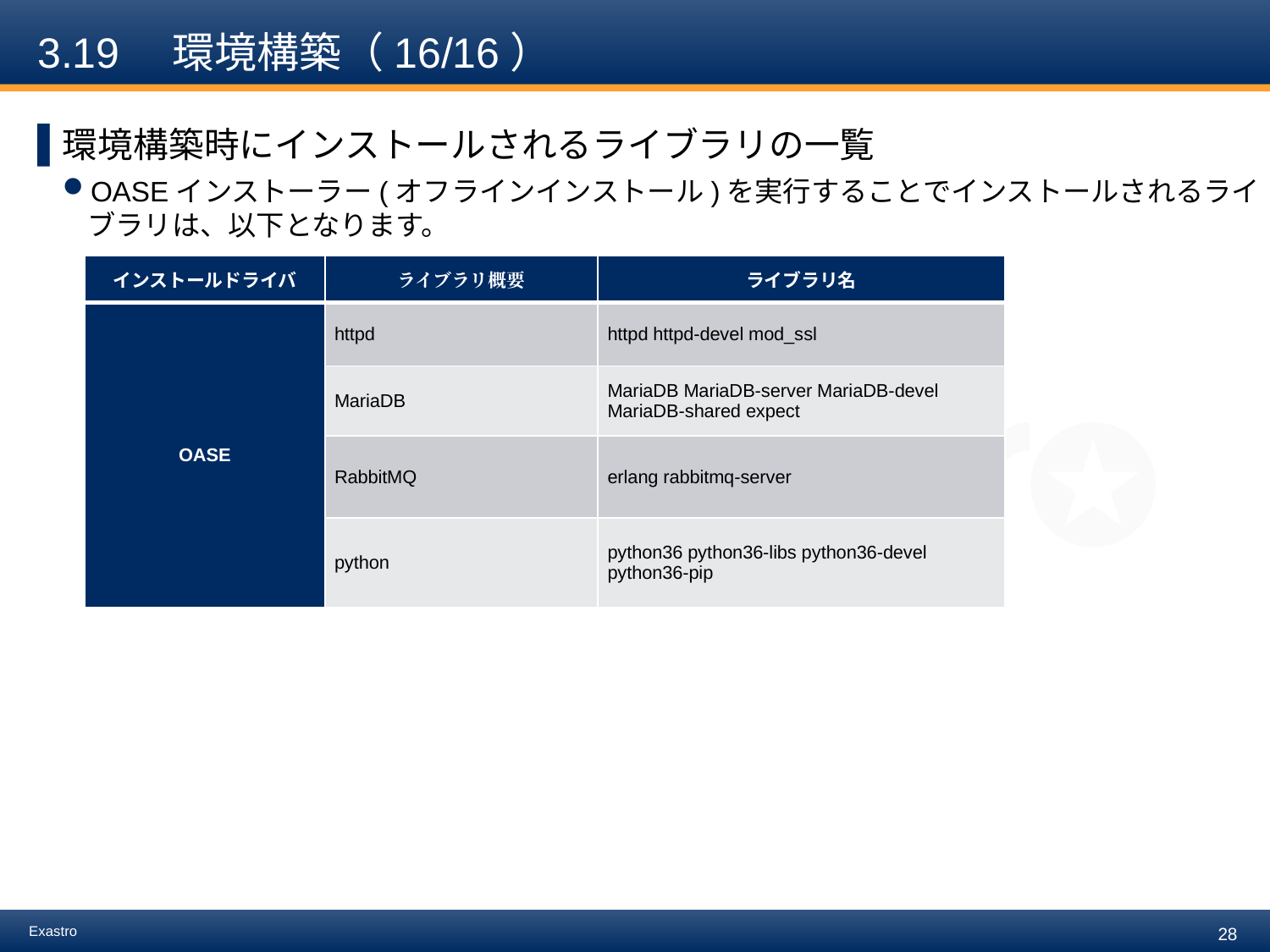

# 3.19　環境構築（16/16）
環境構築時にインストールされるライブラリの一覧
OASEインストーラー(オフラインインストール)を実行することでインストールされるライブラリは、以下となります。

| インストールドライバ | ライブラリ概要 | ライブラリ名 |
| --- | --- | --- |
| OASE | httpd | httpd httpd-devel mod\_ssl |
|  | MariaDB | MariaDB MariaDB-server MariaDB-devel MariaDB-shared expect |
|  | RabbitMQ | erlang rabbitmq-server |
|  | python | python36 python36-libs python36-devel python36-pip |